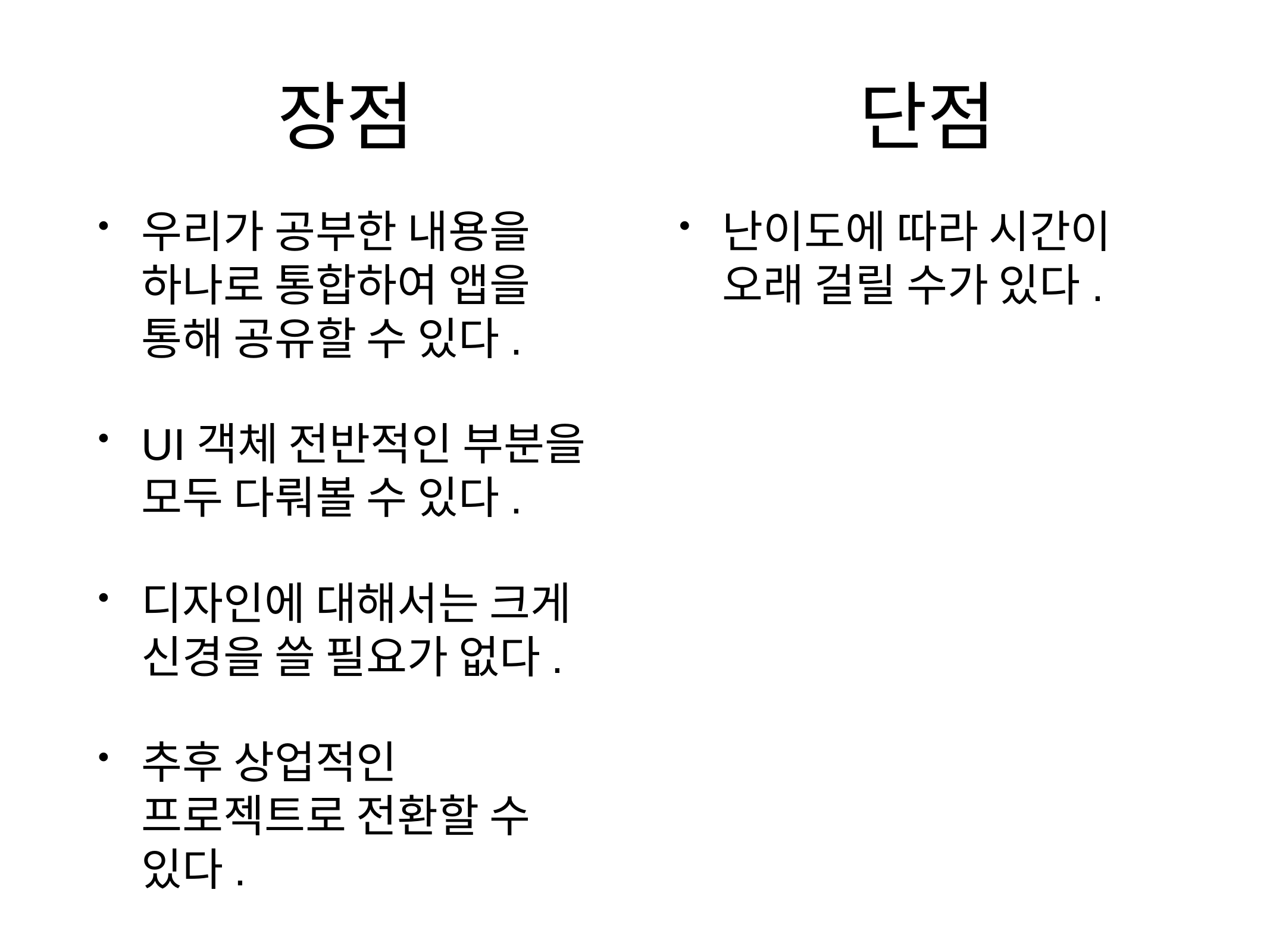

단점
# 장점
우리가 공부한 내용을 하나로 통합하여 앱을 통해 공유할 수 있다.
UI객체 전반적인 부분을 모두 다뤄볼 수 있다.
디자인에 대해서는 크게 신경을 쓸 필요가 없다.
추후 상업적인 프로젝트로 전환할 수 있다.
난이도에 따라 시간이 오래 걸릴 수가 있다.